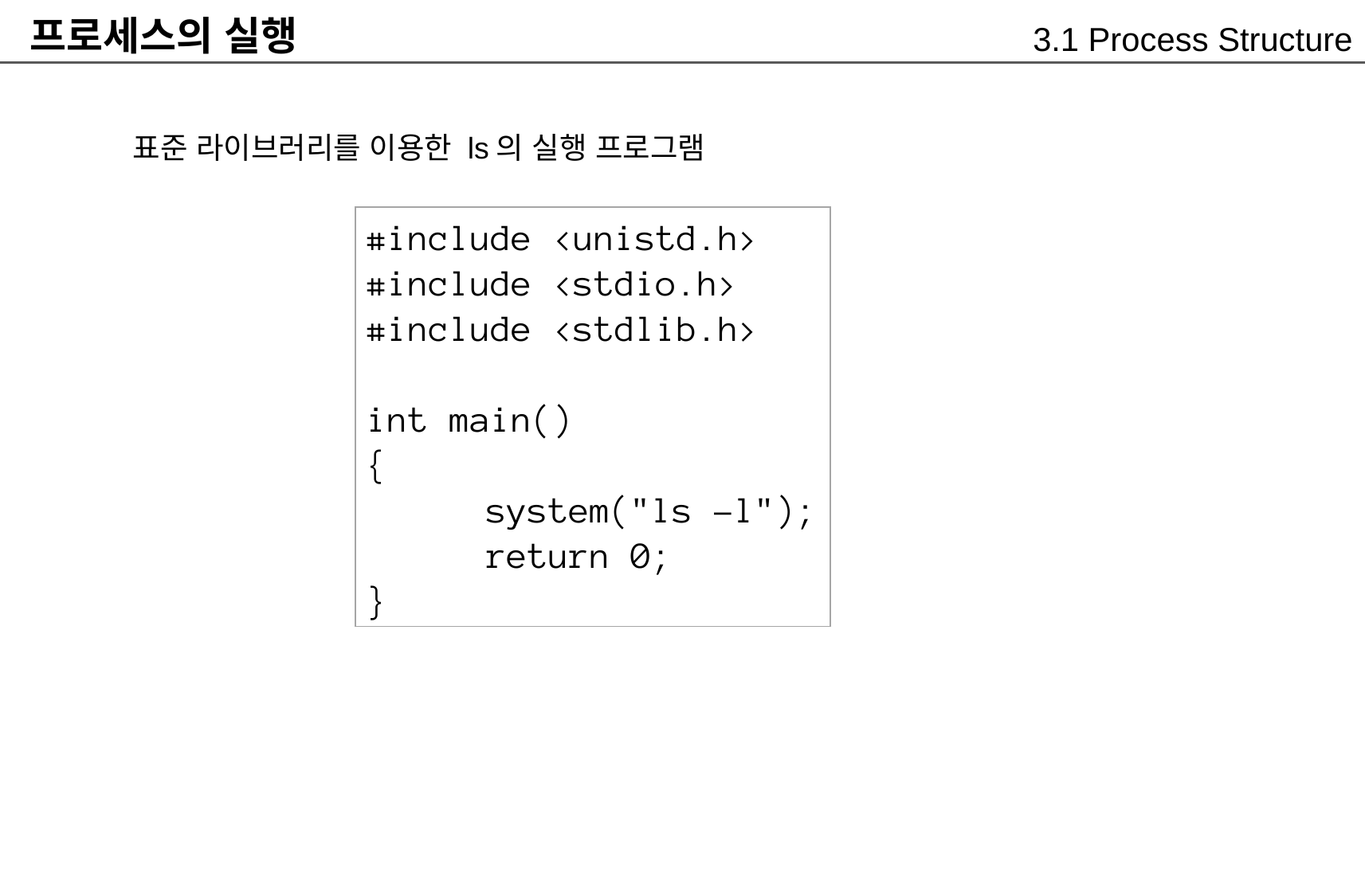

# 프로세스의 실행
3.1 Process Structure

표준 라이브러리를 이용한 ls의 실행 프로그램
#include <unistd.h>
#include <stdio.h>
#include <stdlib.h>

int main()
{
	system("ls -l");
	return 0;
}